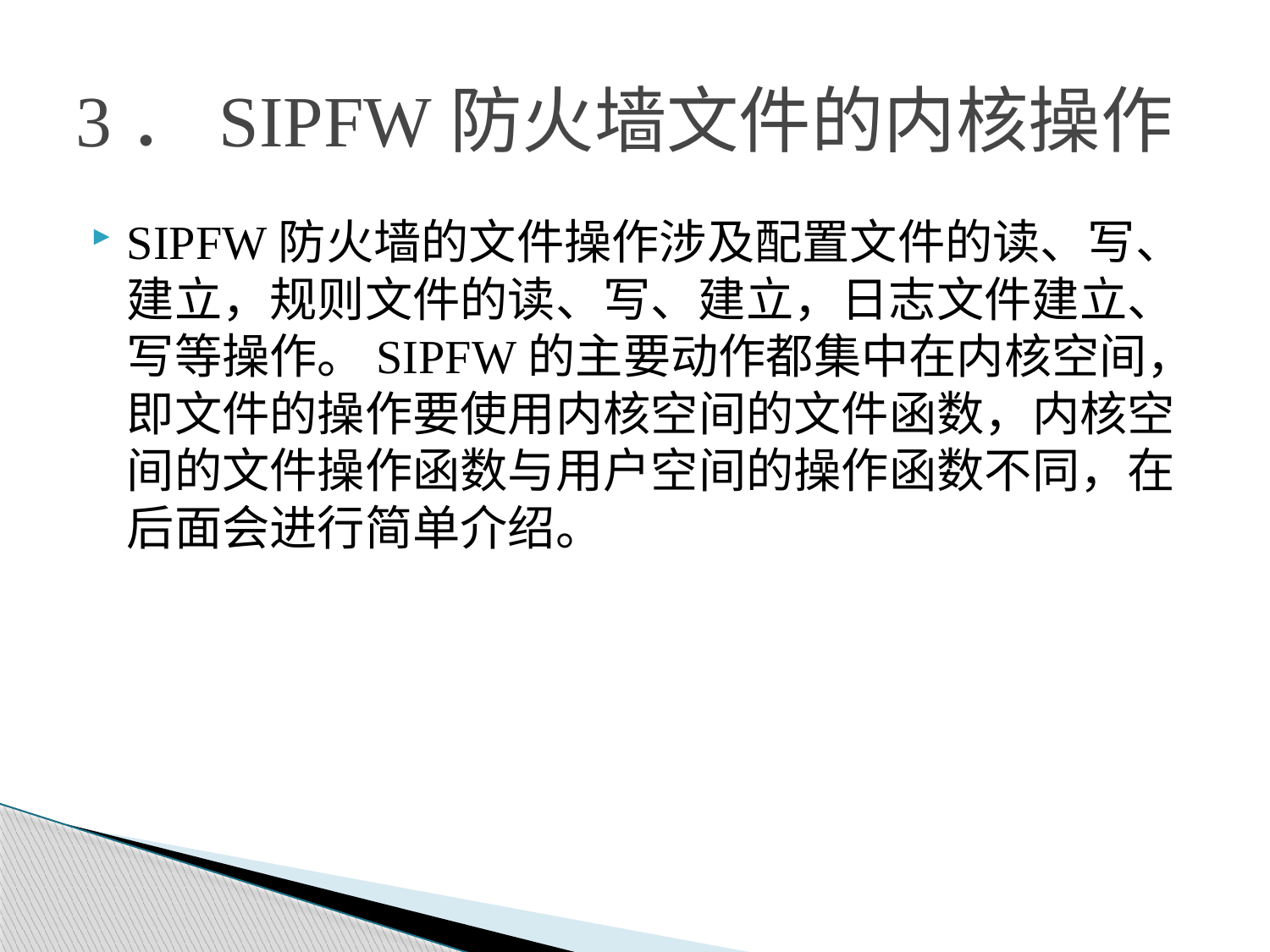

# 3．SIPFW防火墙文件的内核操作
SIPFW防火墙的文件操作涉及配置文件的读、写、建立，规则文件的读、写、建立，日志文件建立、写等操作。SIPFW的主要动作都集中在内核空间，即文件的操作要使用内核空间的文件函数，内核空间的文件操作函数与用户空间的操作函数不同，在后面会进行简单介绍。